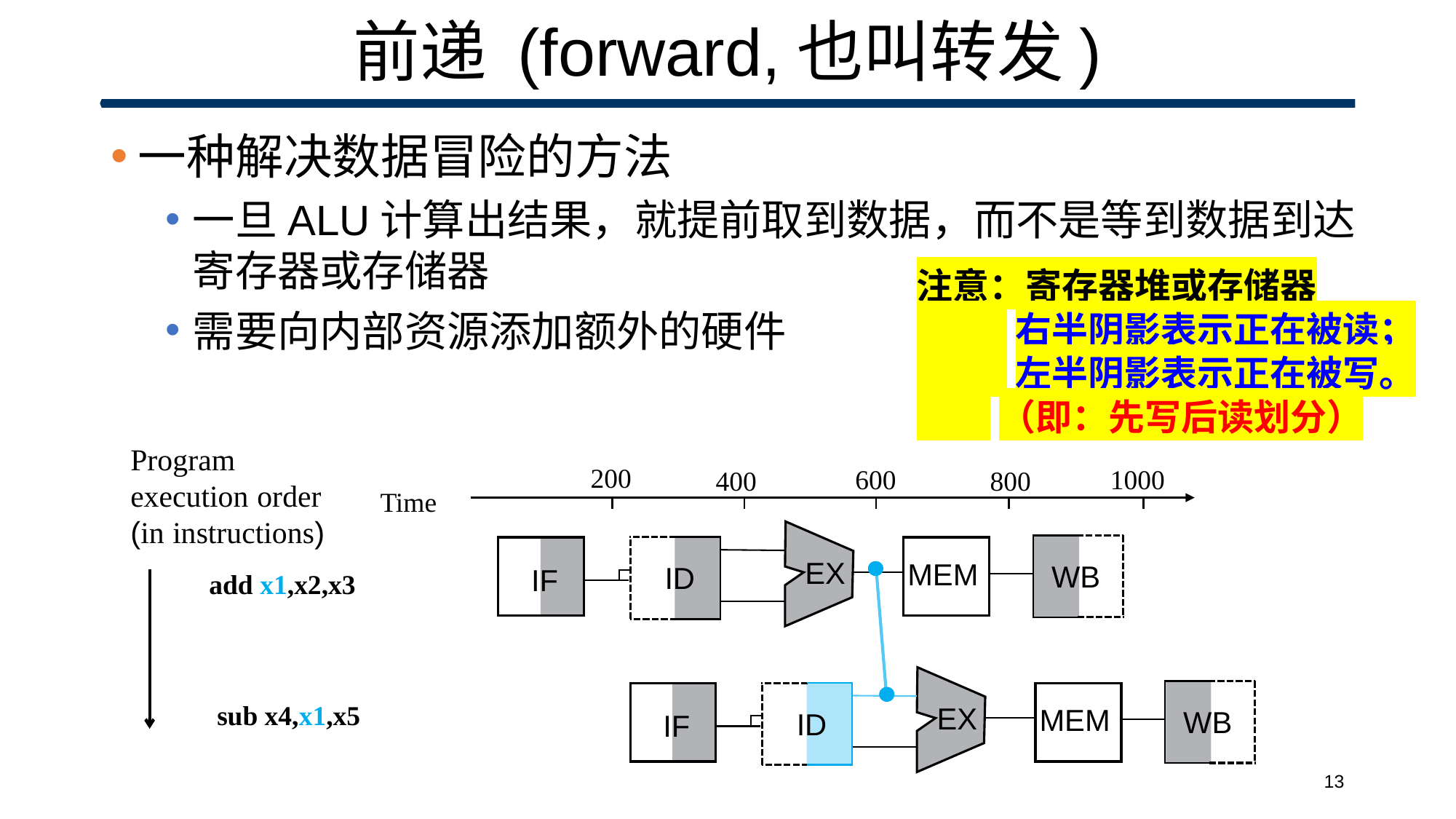

# 前递 (forward,也叫转发)
一种解决数据冒险的方法
一旦ALU计算出结果，就提前取到数据，而不是等到数据到达寄存器或存储器
需要向内部资源添加额外的硬件
注意：寄存器堆或存储器
           右半阴影表示正在被读；
           左半阴影表示正在被写。
         （即：先写后读划分）
Program execution order
(in instructions)
add x1,x2,x3
sub x4,x1,x5
200
600
1000
400
800
Time

EX
MEM
WB
ID
IF

EX
MEM
WB
ID
IF

13